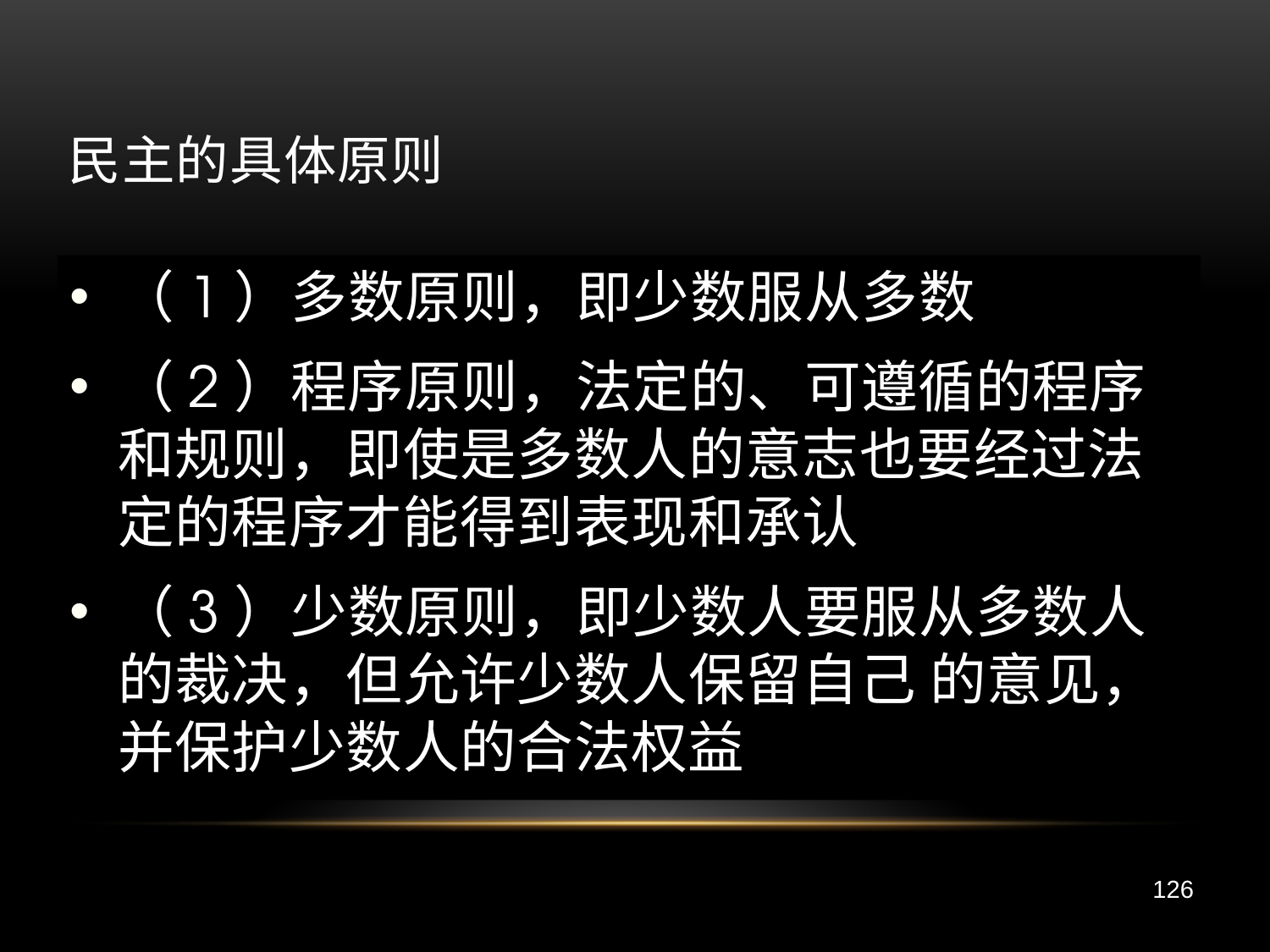

民主的具体原则
（1）多数原则，即少数服从多数
（2）程序原则，法定的、可遵循的程序和规则，即使是多数人的意志也要经过法定的程序才能得到表现和承认
（3）少数原则，即少数人要服从多数人的裁决，但允许少数人保留自己 的意见，并保护少数人的合法权益
126